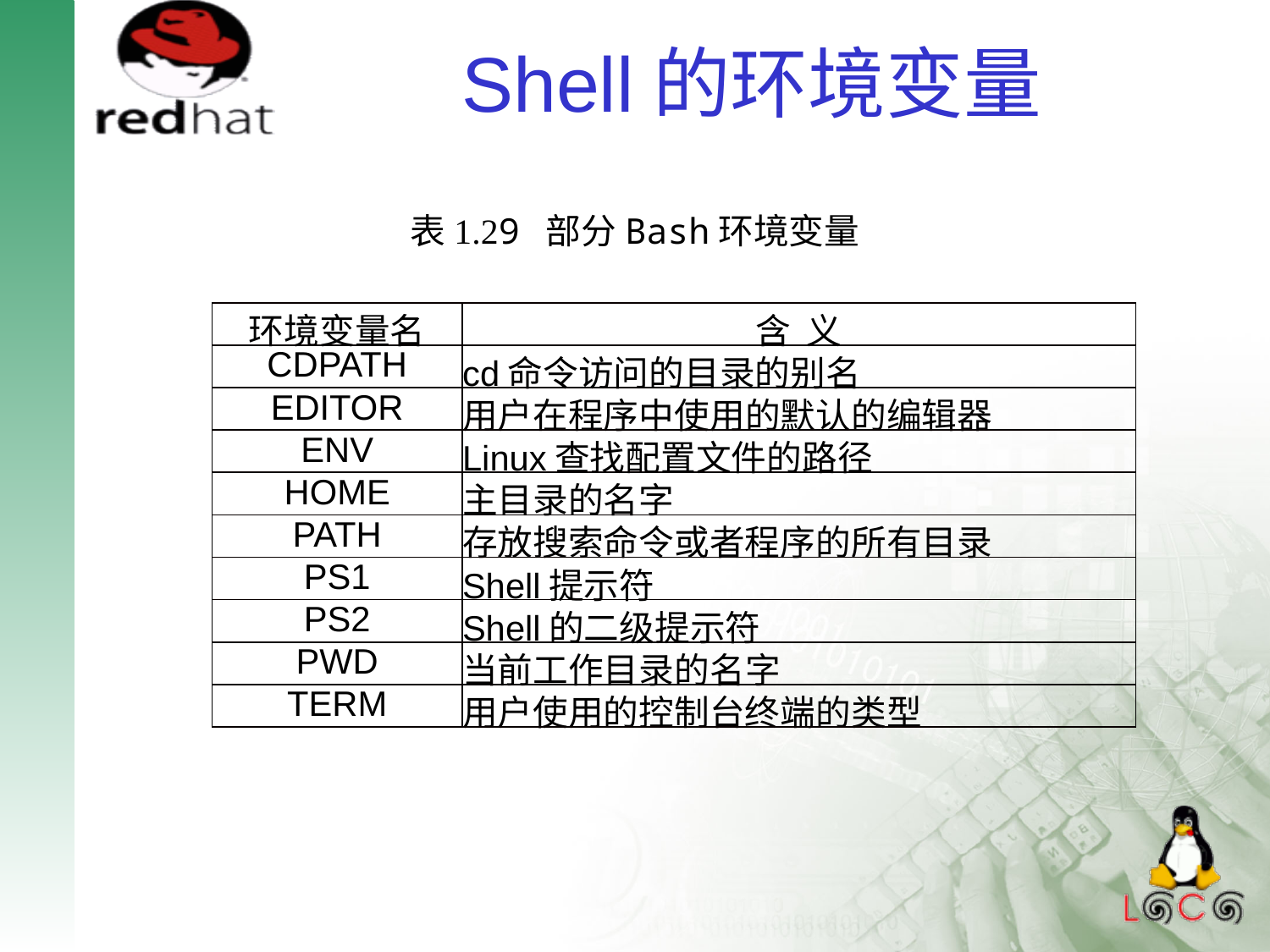

# Shell的环境变量
表1.29  部分Bash环境变量
| 环境变量名 | 含 义 |
| --- | --- |
| CDPATH | cd命令访问的目录的别名 |
| EDITOR | 用户在程序中使用的默认的编辑器 |
| ENV | Linux查找配置文件的路径 |
| HOME | 主目录的名字 |
| PATH | 存放搜索命令或者程序的所有目录 |
| PS1 | Shell提示符 |
| PS2 | Shell的二级提示符 |
| PWD | 当前工作目录的名字 |
| TERM | 用户使用的控制台终端的类型 |